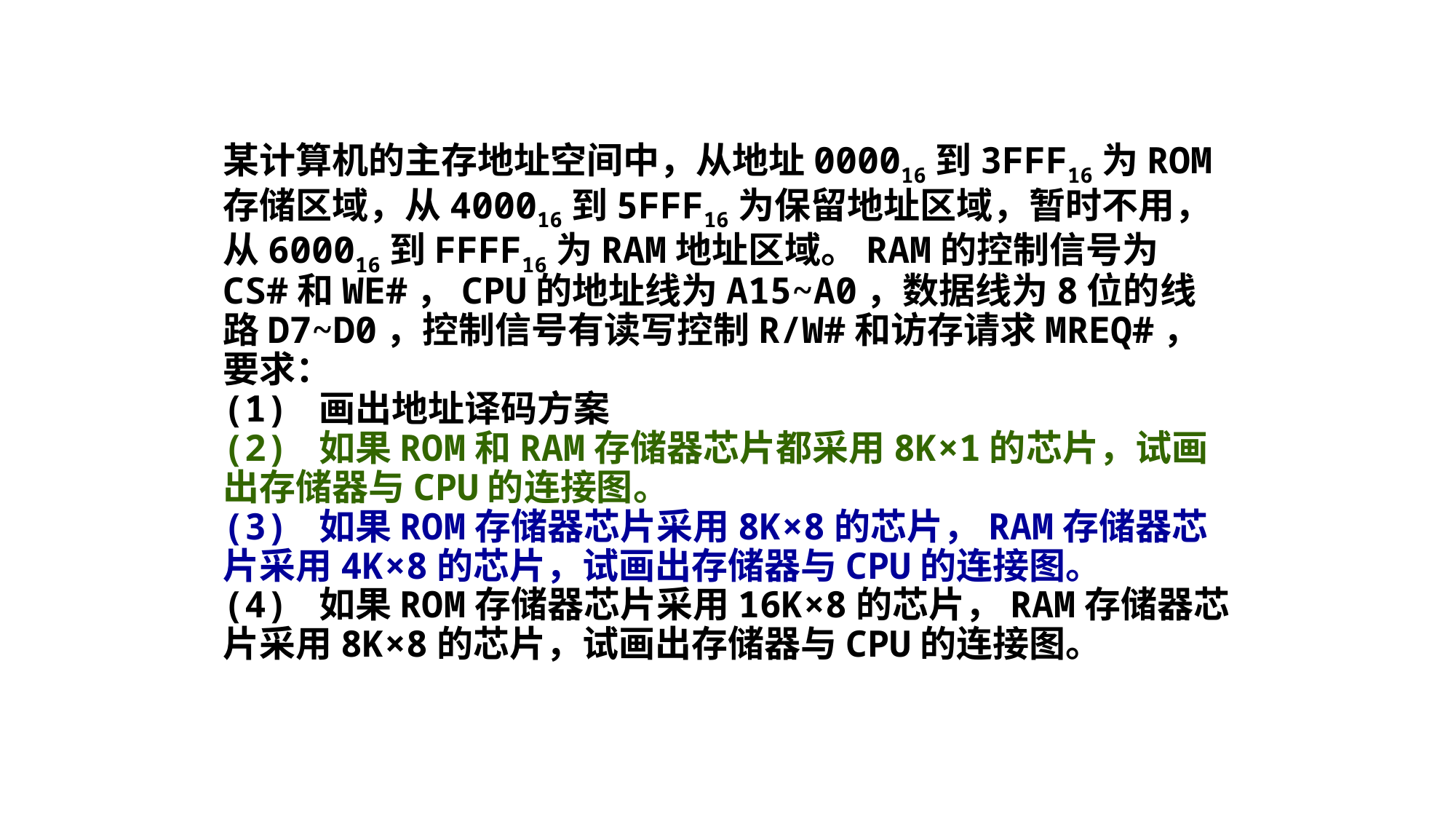

# 某计算机的主存地址空间中，从地址000016到3FFF16为ROM存储区域，从400016到5FFF16为保留地址区域，暂时不用，从600016到FFFF16为RAM地址区域。RAM的控制信号为CS#和WE#，CPU的地址线为A15~A0，数据线为8位的线路D7~D0，控制信号有读写控制R/W#和访存请求MREQ#，要求： (1) 画出地址译码方案 (2) 如果ROM和RAM存储器芯片都采用8K×1的芯片，试画出存储器与CPU的连接图。 (3) 如果ROM存储器芯片采用8K×8的芯片，RAM存储器芯片采用4K×8的芯片，试画出存储器与CPU的连接图。 (4) 如果ROM存储器芯片采用16K×8的芯片，RAM存储器芯片采用8K×8的芯片，试画出存储器与CPU的连接图。